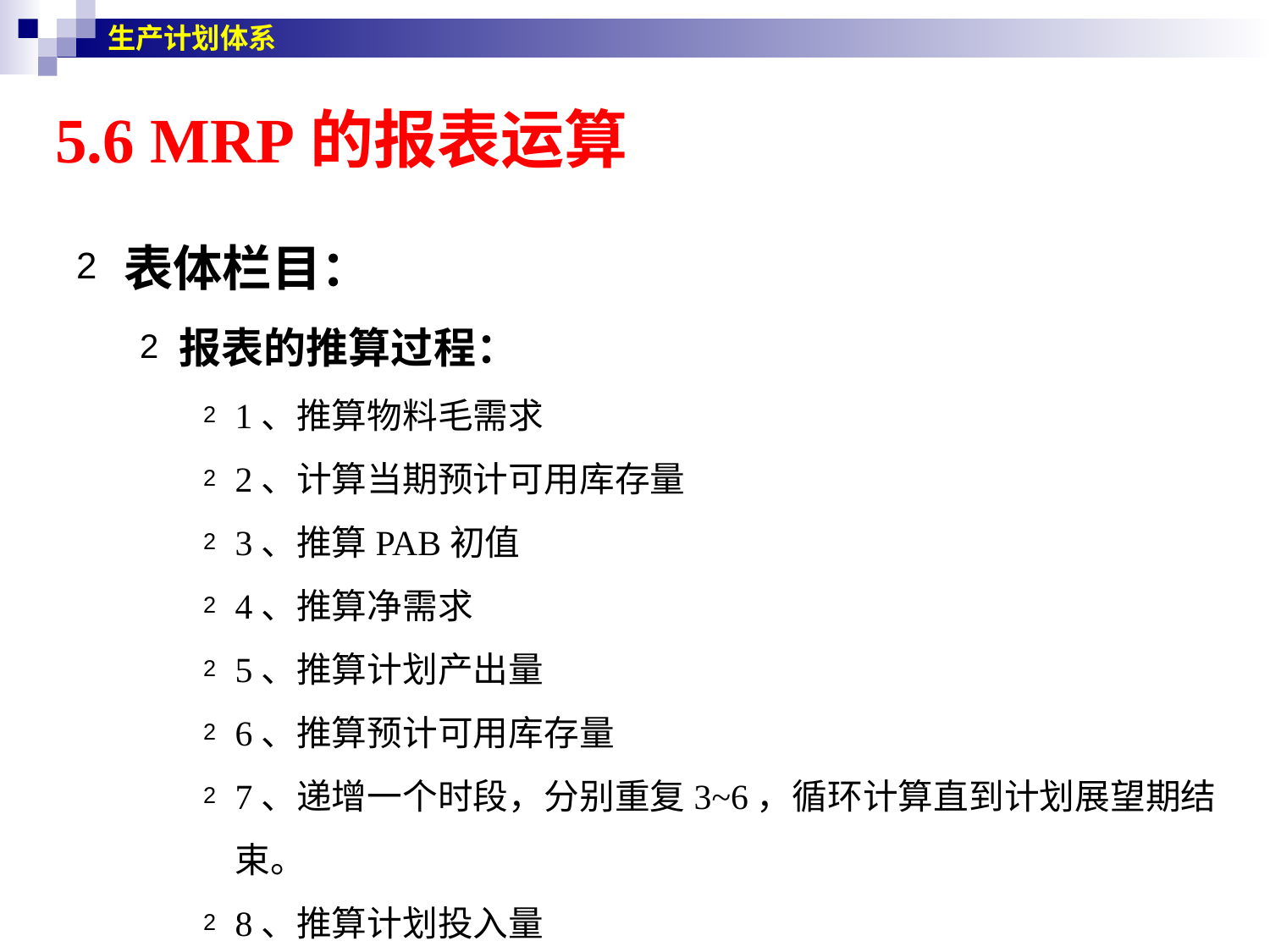

生产计划体系
# 5.6 MRP的报表运算
表体栏目：
报表的推算过程：
1、推算物料毛需求
2、计算当期预计可用库存量
3、推算PAB初值
4、推算净需求
5、推算计划产出量
6、推算预计可用库存量
7、递增一个时段，分别重复3~6，循环计算直到计划展望期结束。
8、推算计划投入量